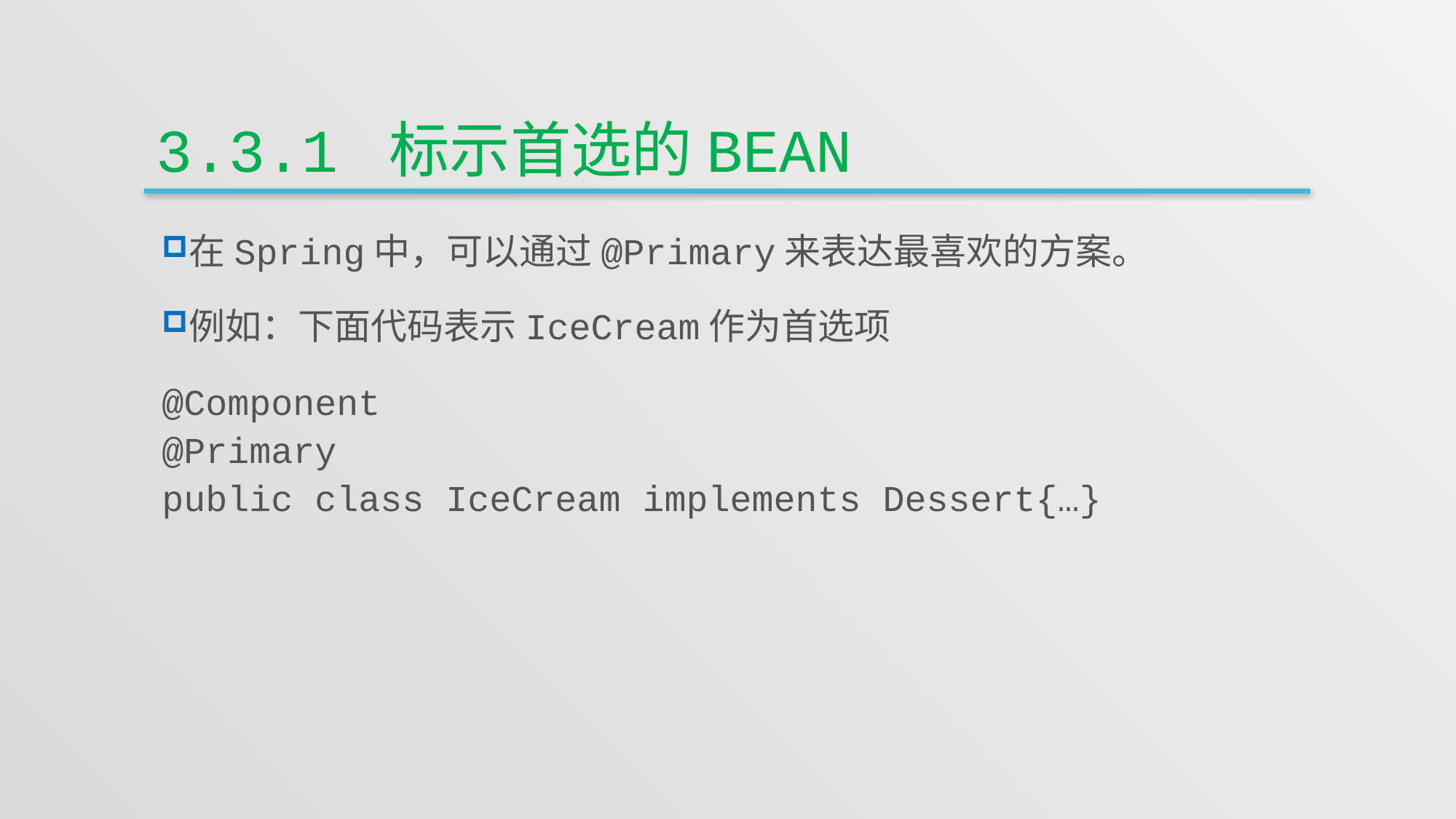

# 3.3.1 标示首选的bean
在Spring中，可以通过@Primary来表达最喜欢的方案。
例如：下面代码表示IceCream作为首选项
@Component
@Primary
public class IceCream implements Dessert{…}